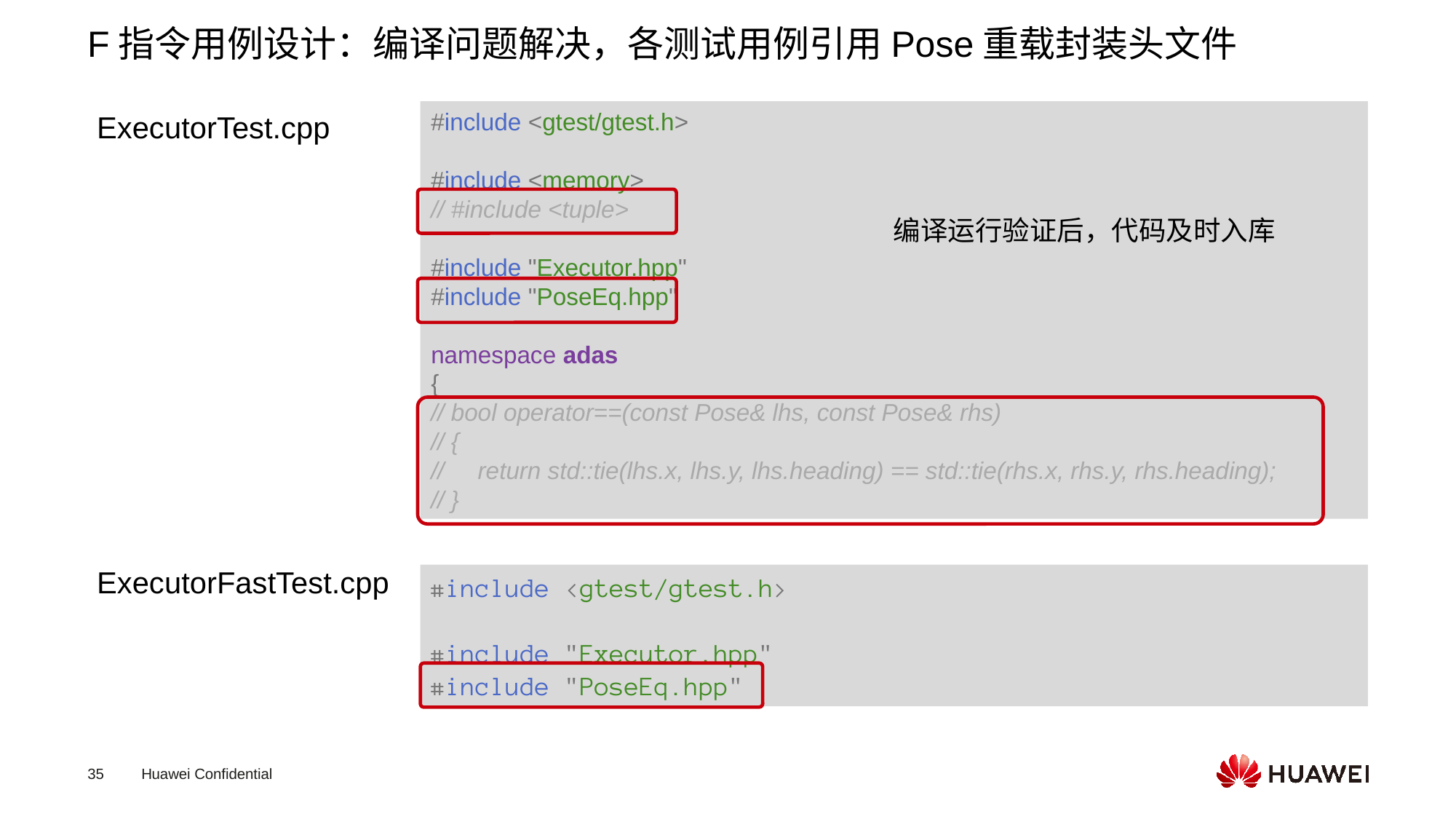

# F指令用例设计：编译问题解决，各测试用例引用Pose重载封装头文件
ExecutorTest.cpp
#include <gtest/gtest.h>
#include <memory>
// #include <tuple>
#include "Executor.hpp"
#include "PoseEq.hpp"
namespace adas
{
// bool operator==(const Pose& lhs, const Pose& rhs)
// {
//     return std::tie(lhs.x, lhs.y, lhs.heading) == std::tie(rhs.x, rhs.y, rhs.heading);
// }

编译运行验证后，代码及时入库

ExecutorFastTest.cpp
#include <gtest/gtest.h>
#include "Executor.hpp"
#include "PoseEq.hpp"